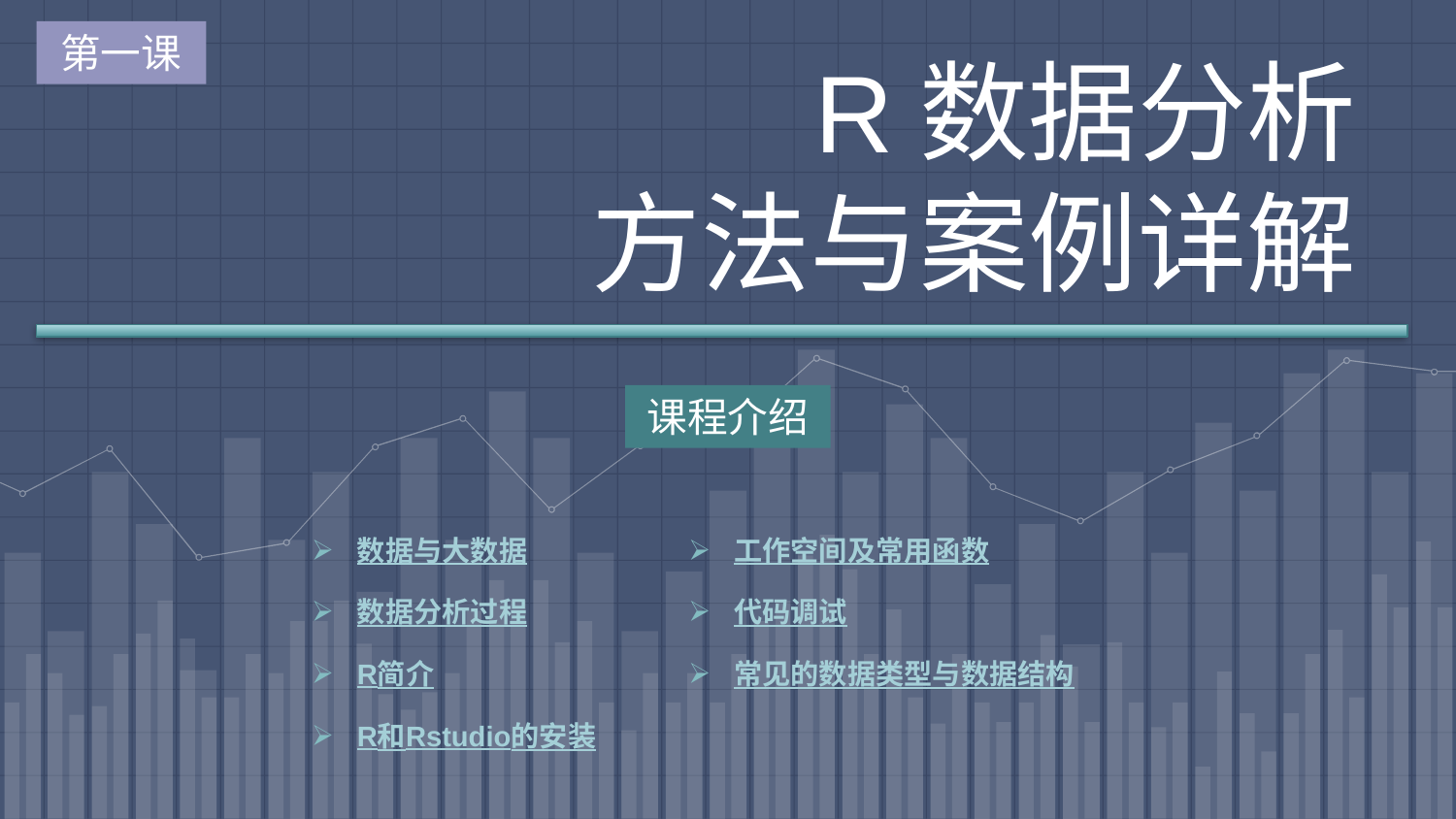

第一课
# R数据分析 方法与案例详解

课程介绍
数据与大数据
数据分析过程
R简介
R和Rstudio的安装
工作空间及常用函数
代码调试
常见的数据类型与数据结构